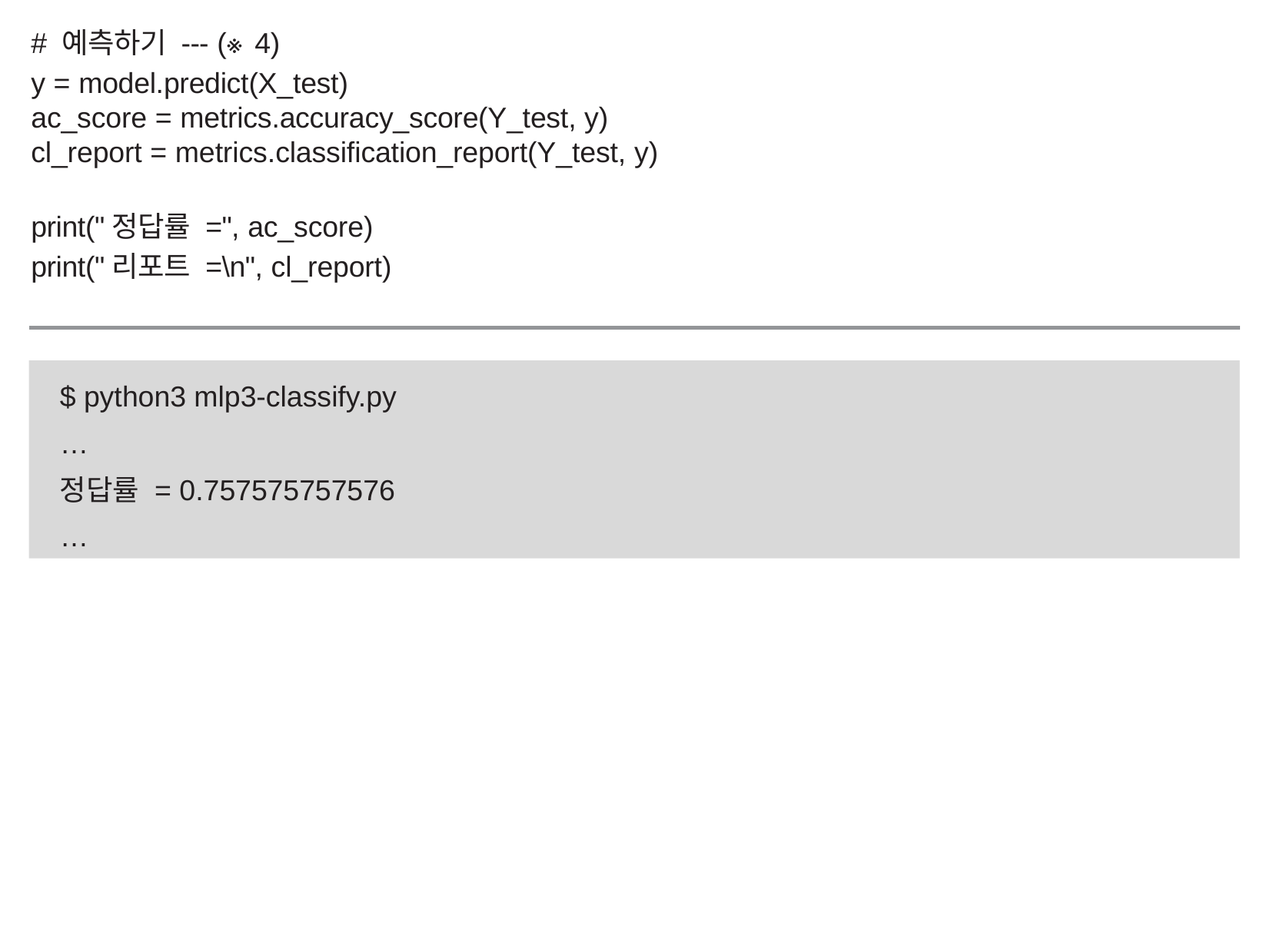

# 예측하기 --- (※4)
y = model.predict(X_test)
ac_score = metrics.accuracy_score(Y_test, y)
cl_report = metrics.classification_report(Y_test, y)

print("정답률 =", ac_score)
print("리포트 =\n", cl_report)

$ python3 mlp3-classify.py
…
정답률 = 0.757575757576
…